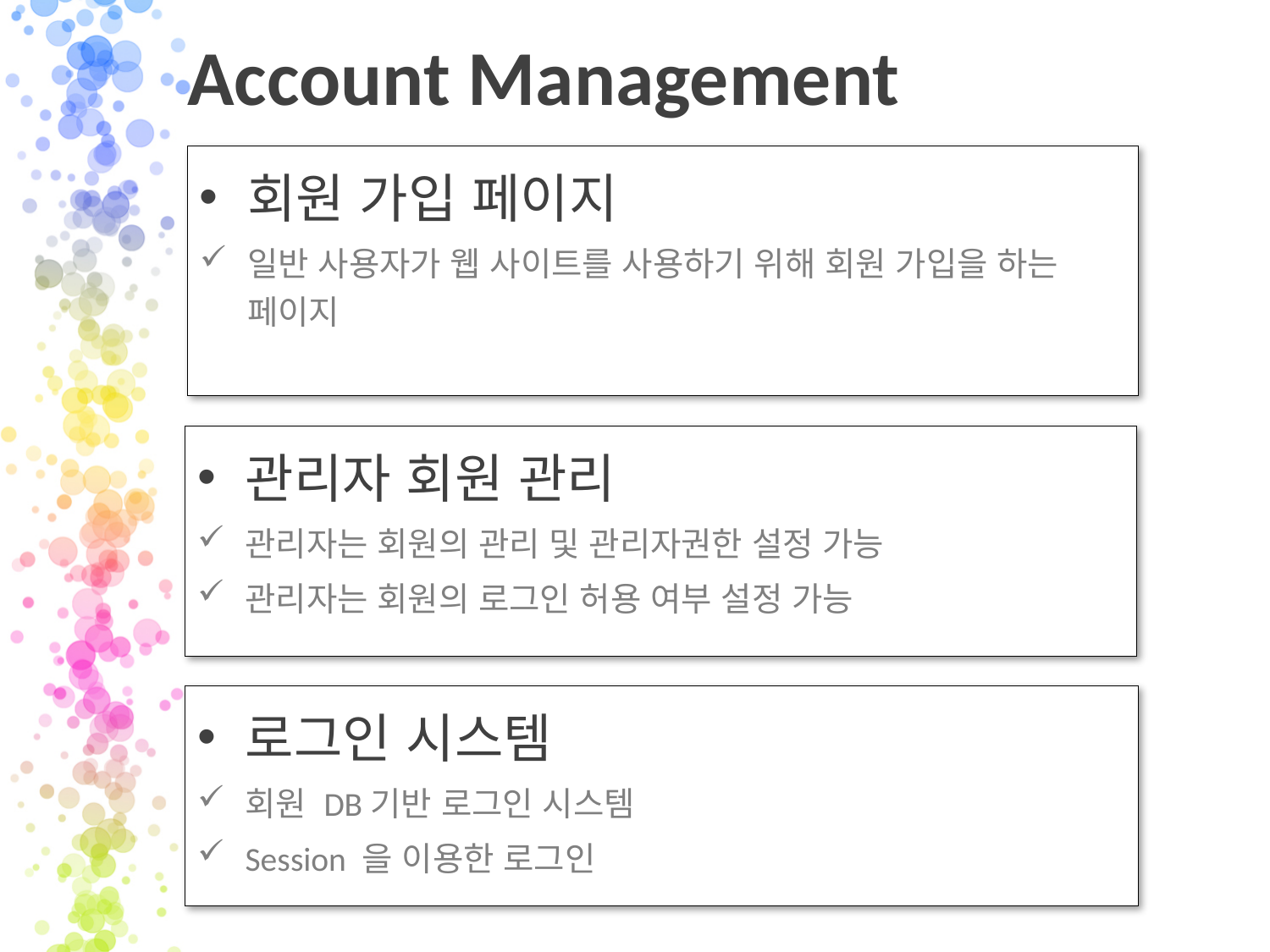

# Account Management
회원 가입 페이지
일반 사용자가 웹 사이트를 사용하기 위해 회원 가입을 하는 페이지
관리자 회원 관리
관리자는 회원의 관리 및 관리자권한 설정 가능
관리자는 회원의 로그인 허용 여부 설정 가능
로그인 시스템
회원 DB기반 로그인 시스템
Session 을 이용한 로그인